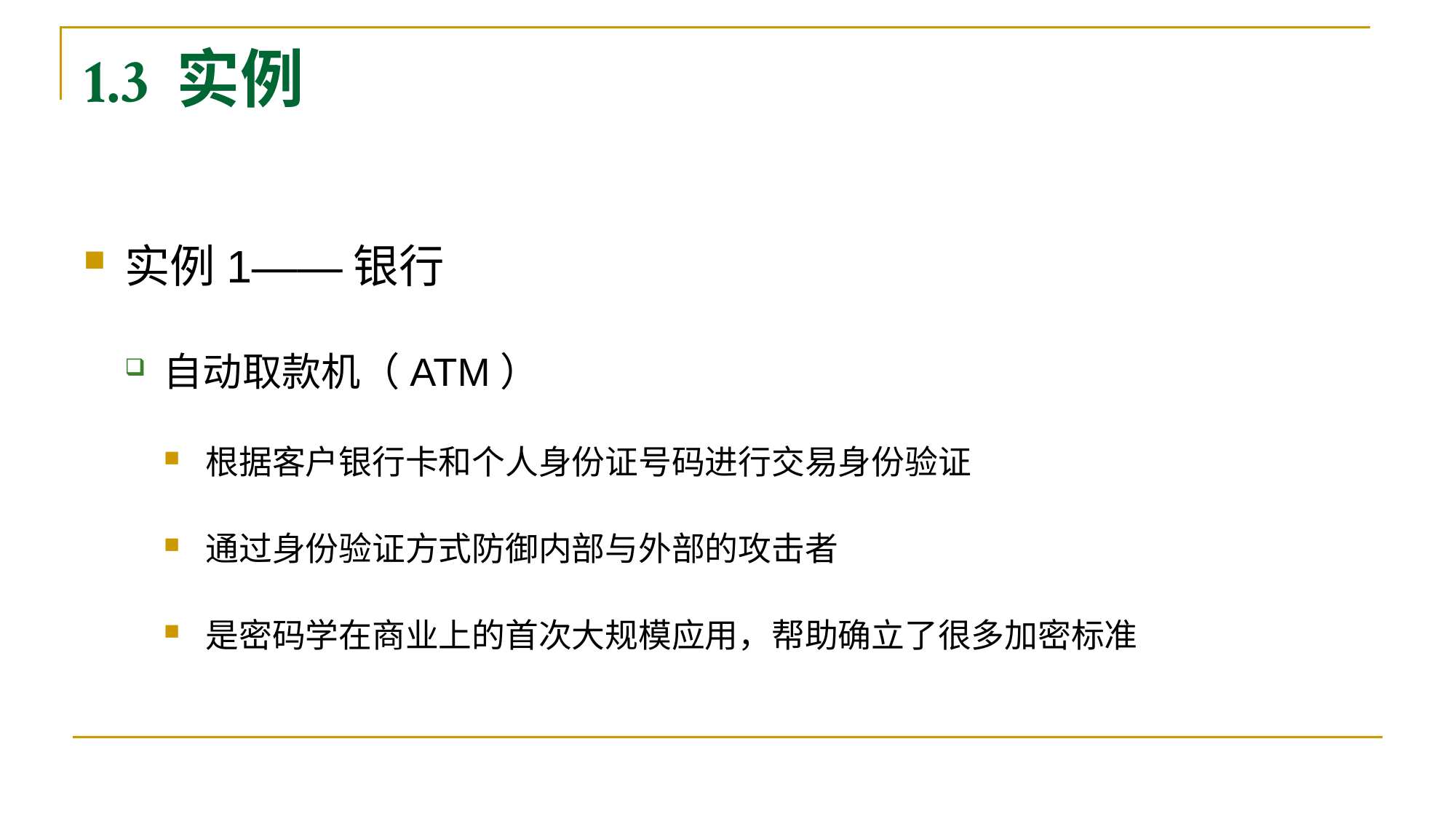

# 1.3 实例
实例1——银行
自动取款机（ATM）
根据客户银行卡和个人身份证号码进行交易身份验证
通过身份验证方式防御内部与外部的攻击者
是密码学在商业上的首次大规模应用，帮助确立了很多加密标准